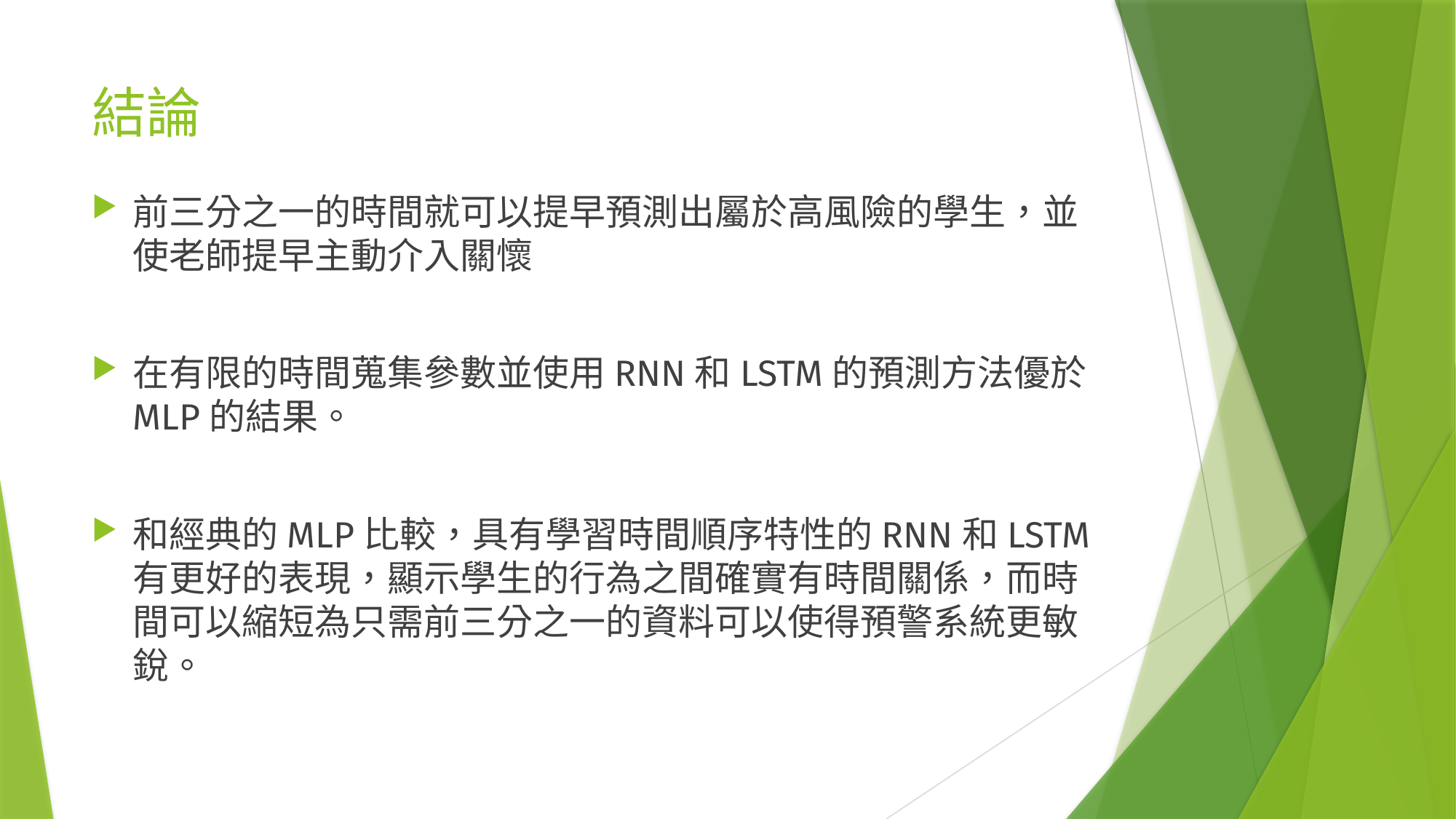

# 結論
前三分之一的時間就可以提早預測出屬於高風險的學生，並使老師提早主動介入關懷

在有限的時間蒐集參數並使用RNN和LSTM的預測方法優於MLP的結果。

和經典的MLP比較，具有學習時間順序特性的RNN和LSTM有更好的表現，顯示學生的行為之間確實有時間關係，而時間可以縮短為只需前三分之一的資料可以使得預警系統更敏銳。